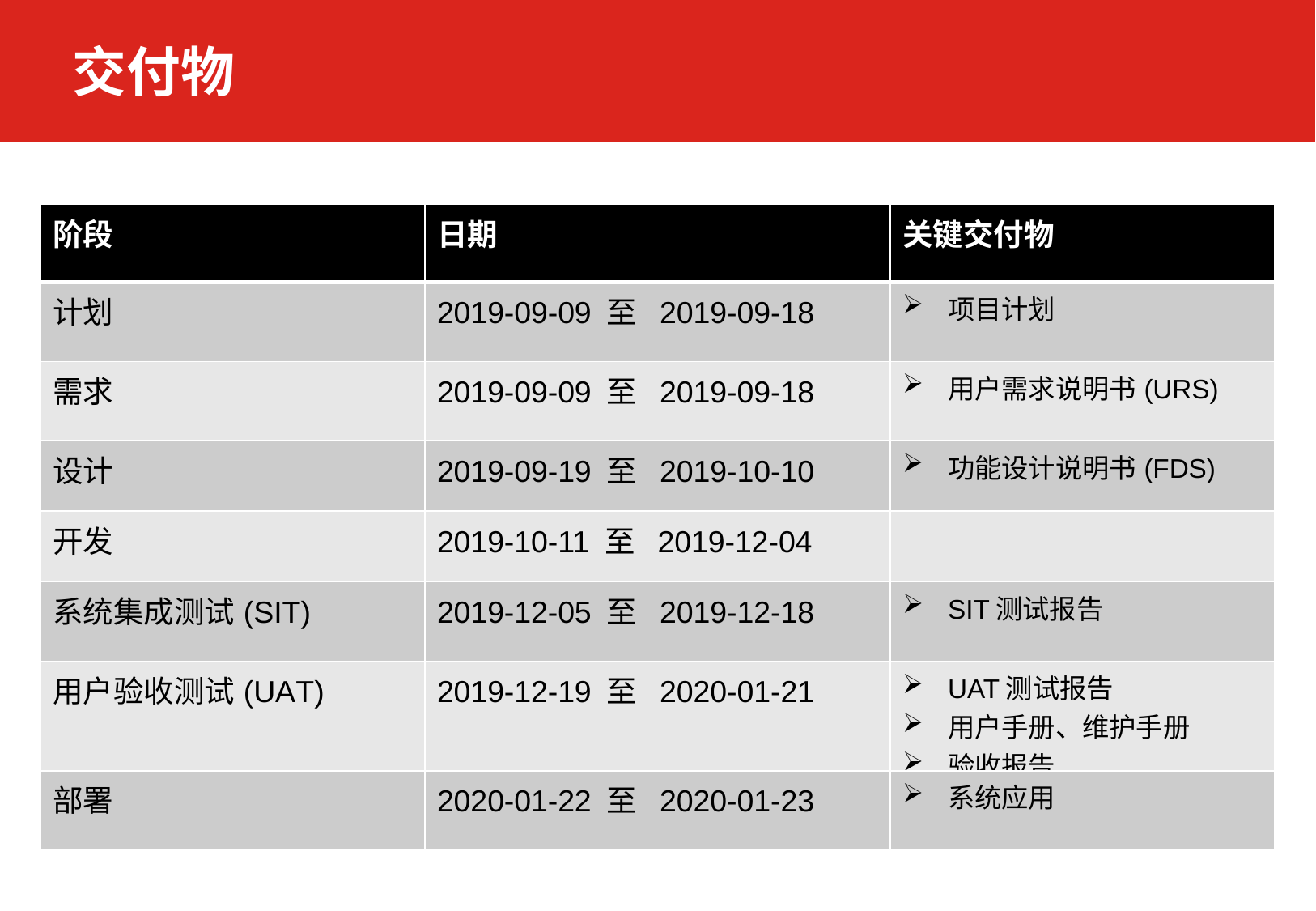

交付物
| 阶段 | 日期 | 关键交付物 |
| --- | --- | --- |
| 计划 | 2019-09-09 至 2019-09-18 | 项目计划 |
| 需求 | 2019-09-09 至 2019-09-18 | 用户需求说明书(URS) |
| 设计 | 2019-09-19 至 2019-10-10 | 功能设计说明书(FDS) |
| 开发 | 2019-10-11 至 2019-12-04 |  |
| 系统集成测试(SIT) | 2019-12-05 至 2019-12-18 | SIT测试报告 |
| 用户验收测试(UAT) | 2019-12-19 至 2020-01-21 | UAT测试报告 用户手册、维护手册 验收报告 |
| 部署 | 2020-01-22 至 2020-01-23 | 系统应用 |